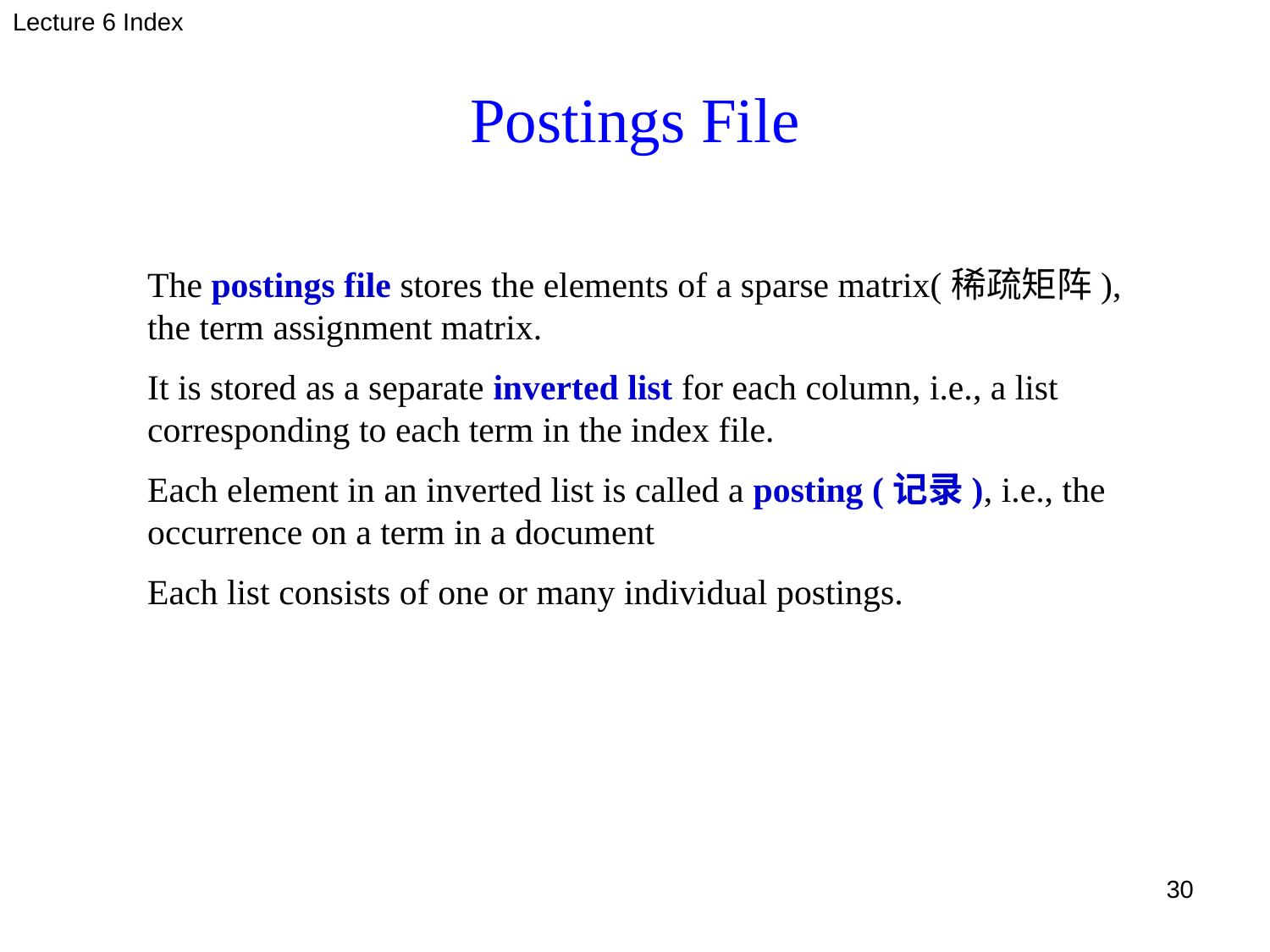

Lecture 6 Index
# Postings File
The postings file stores the elements of a sparse matrix(稀疏矩阵), the term assignment matrix.
It is stored as a separate inverted list for each column, i.e., a list corresponding to each term in the index file.
Each element in an inverted list is called a posting (记录), i.e., the occurrence on a term in a document
Each list consists of one or many individual postings.

30